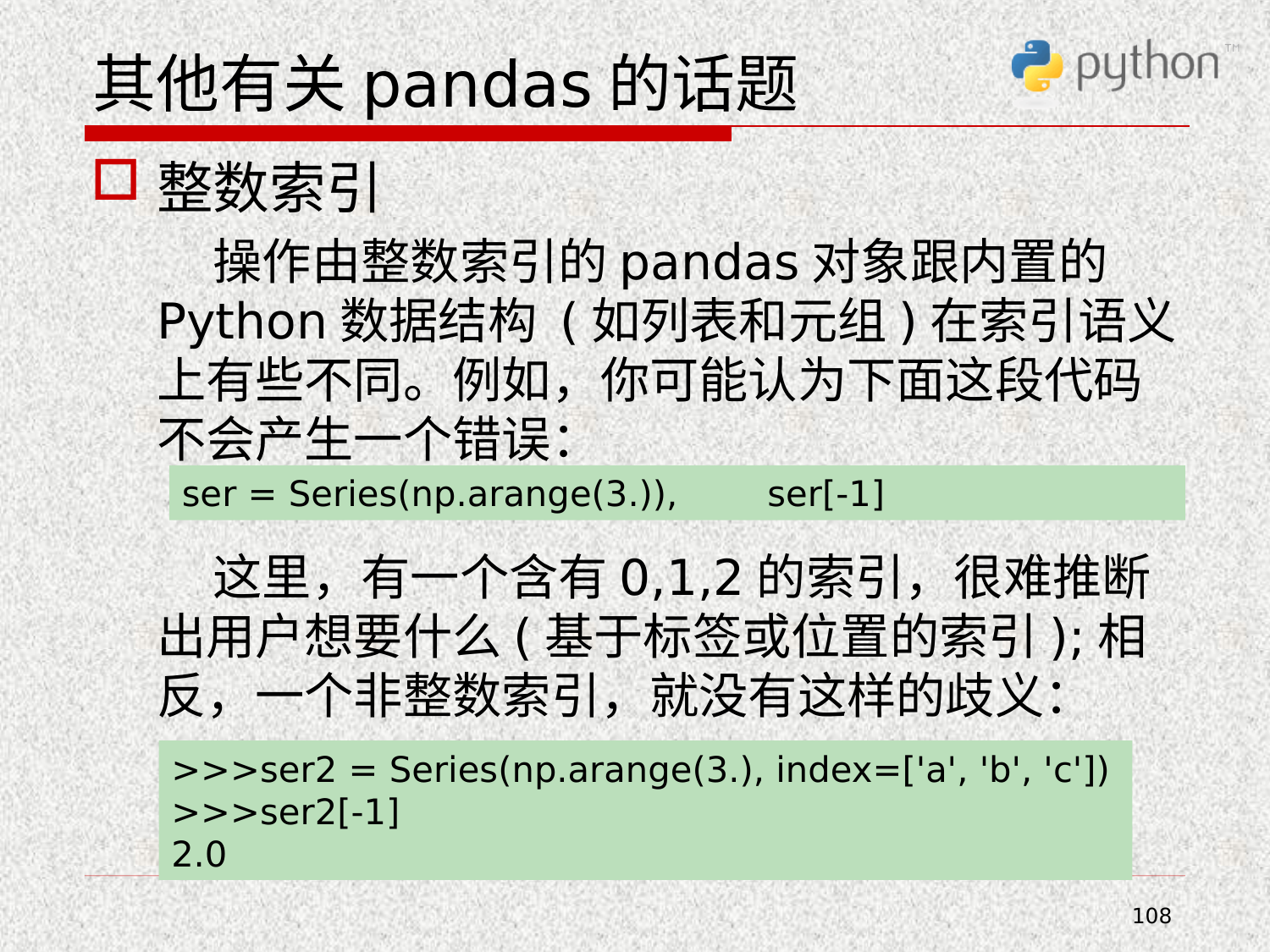

# 其他有关pandas的话题
整数索引
          操作由整数索引的pandas对象跟内置的Python数据结构 (如列表和元组)在索引语义上有些不同。例如，你可能认为下面这段代码不会产生一个错误：

          这里，有一个含有0,1,2的索引，很难推断出用户想要什么(基于标签或位置的索引);相反，一个非整数索引，就没有这样的歧义：

ser = Series(np.arange(3.)),        ser[-1]
>>>ser2 = Series(np.arange(3.), index=['a', 'b', 'c'])
>>>ser2[-1]
2.0
108